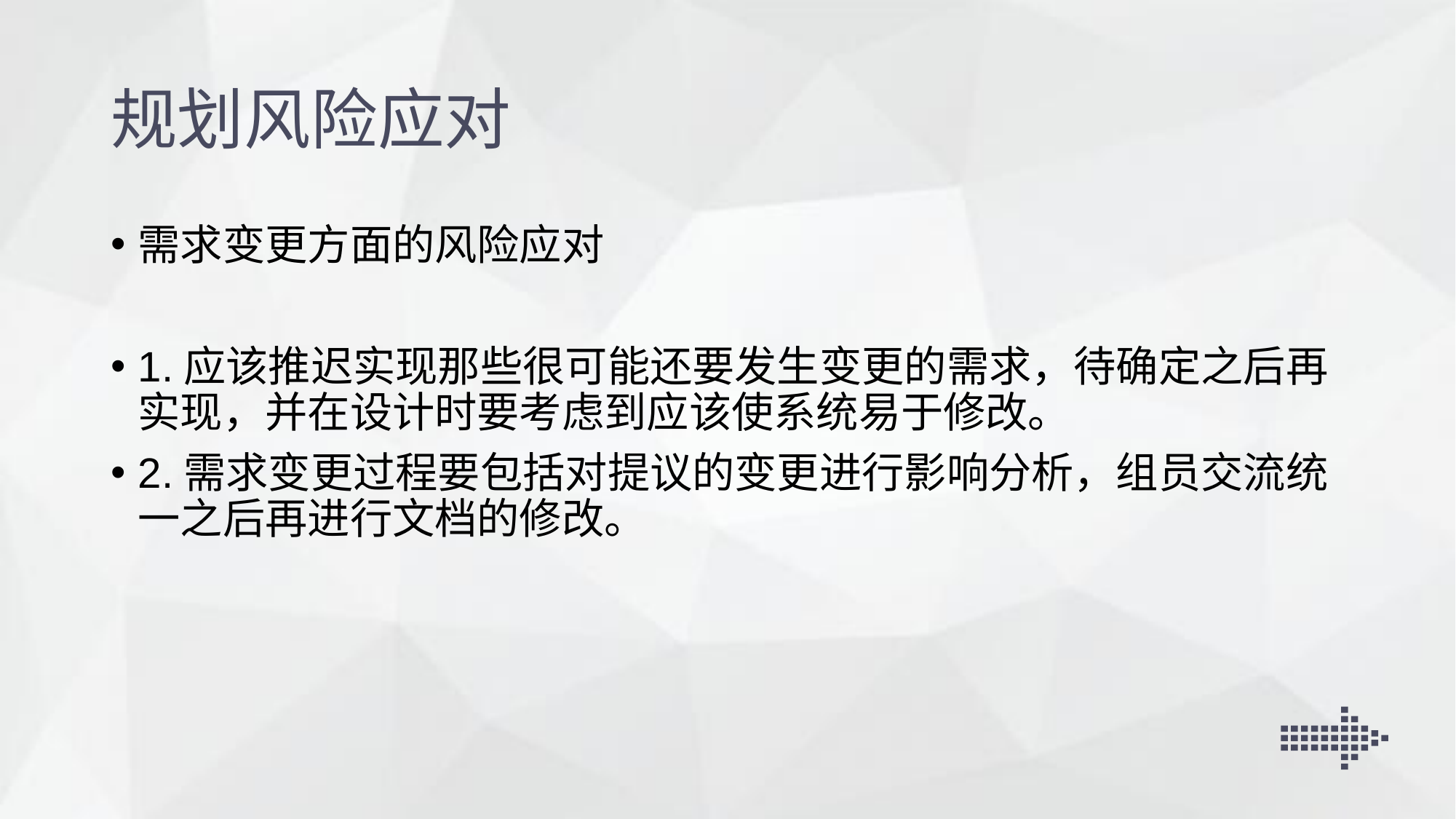

规划风险应对
需求变更方面的风险应对

1.应该推迟实现那些很可能还要发生变更的需求，待确定之后再实现，并在设计时要考虑到应该使系统易于修改。
2.需求变更过程要包括对提议的变更进行影响分析，组员交流统一之后再进行文档的修改。